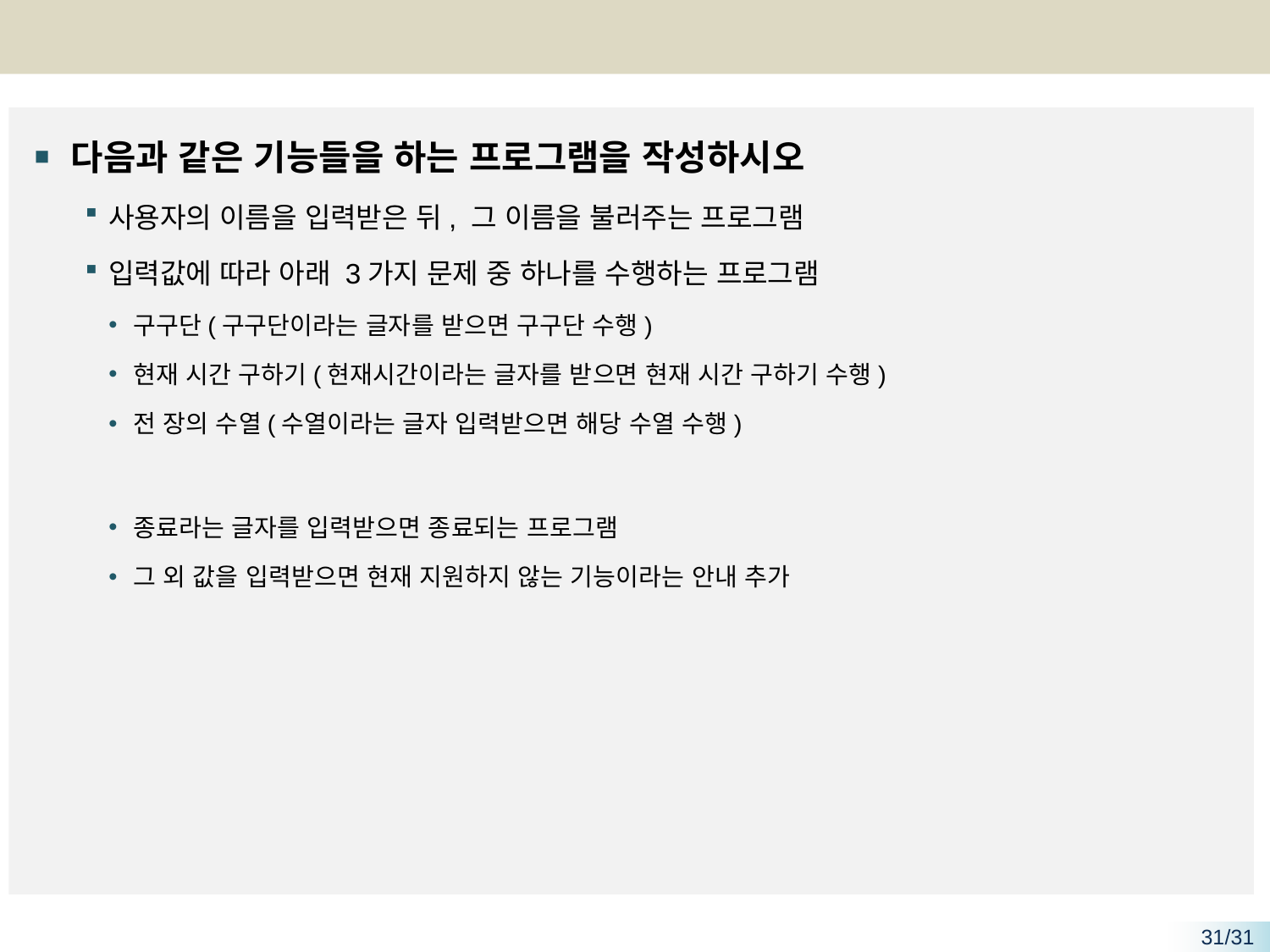

#
다음과 같은 기능들을 하는 프로그램을 작성하시오
사용자의 이름을 입력받은 뒤, 그 이름을 불러주는 프로그램
입력값에 따라 아래 3가지 문제 중 하나를 수행하는 프로그램
구구단(구구단이라는 글자를 받으면 구구단 수행)
현재 시간 구하기(현재시간이라는 글자를 받으면 현재 시간 구하기 수행)
전 장의 수열(수열이라는 글자 입력받으면 해당 수열 수행)

종료라는 글자를 입력받으면 종료되는 프로그램
그 외 값을 입력받으면 현재 지원하지 않는 기능이라는 안내 추가